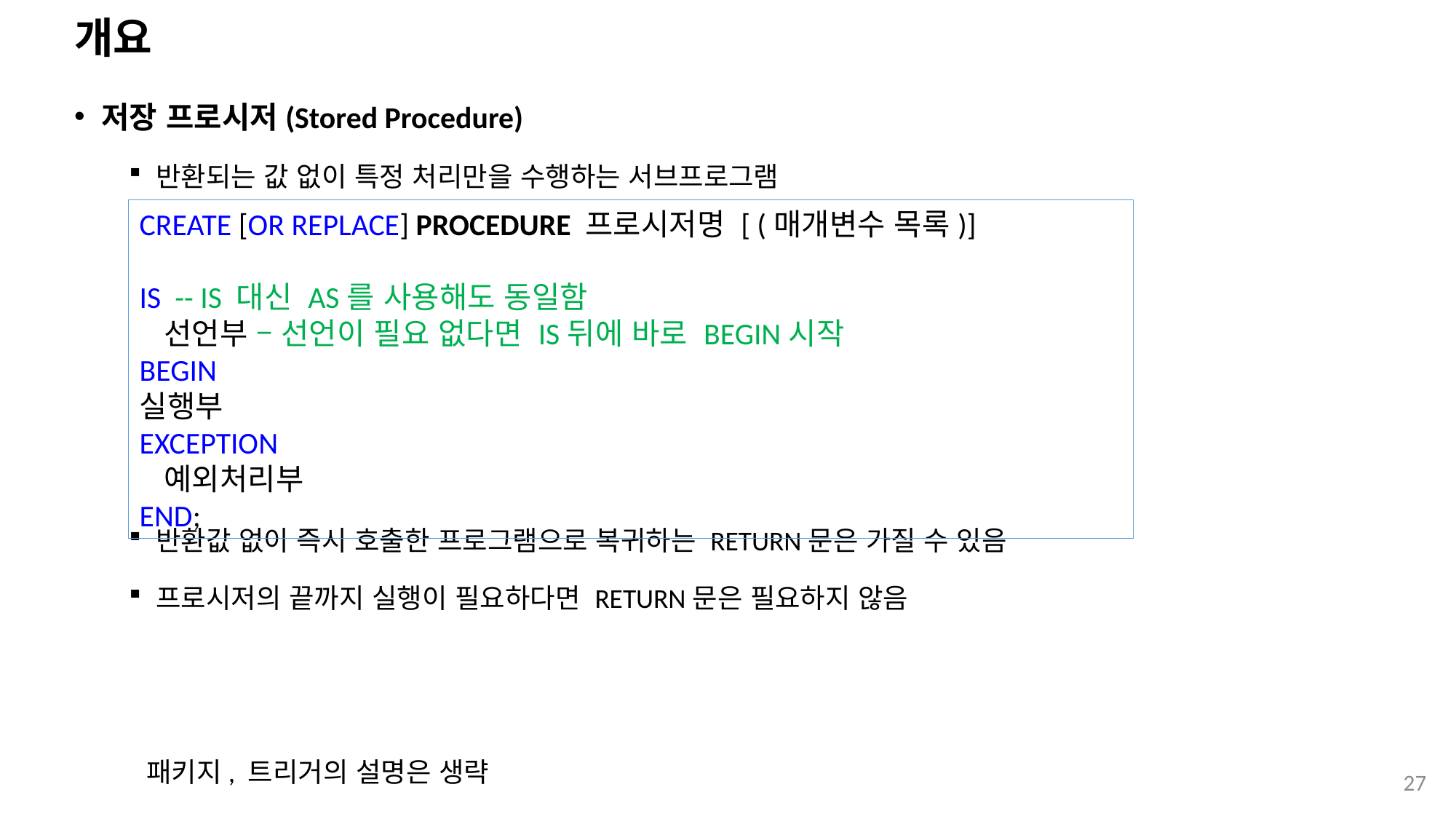

# 개요
저장 프로시저(Stored Procedure)
반환되는 값 없이 특정 처리만을 수행하는 서브프로그램

반환값 없이 즉시 호출한 프로그램으로 복귀하는 RETURN문은 가질 수 있음
프로시저의 끝까지 실행이 필요하다면 RETURN문은 필요하지 않음

CREATE [OR REPLACE] PROCEDURE 프로시저명 [ (매개변수 목록)]

IS  -- IS 대신 AS를 사용해도 동일함
  선언부 – 선언이 필요 없다면 IS뒤에 바로 BEGIN시작
BEGIN
실행부
EXCEPTION
  예외처리부
END;
패키지, 트리거의 설명은 생략
27